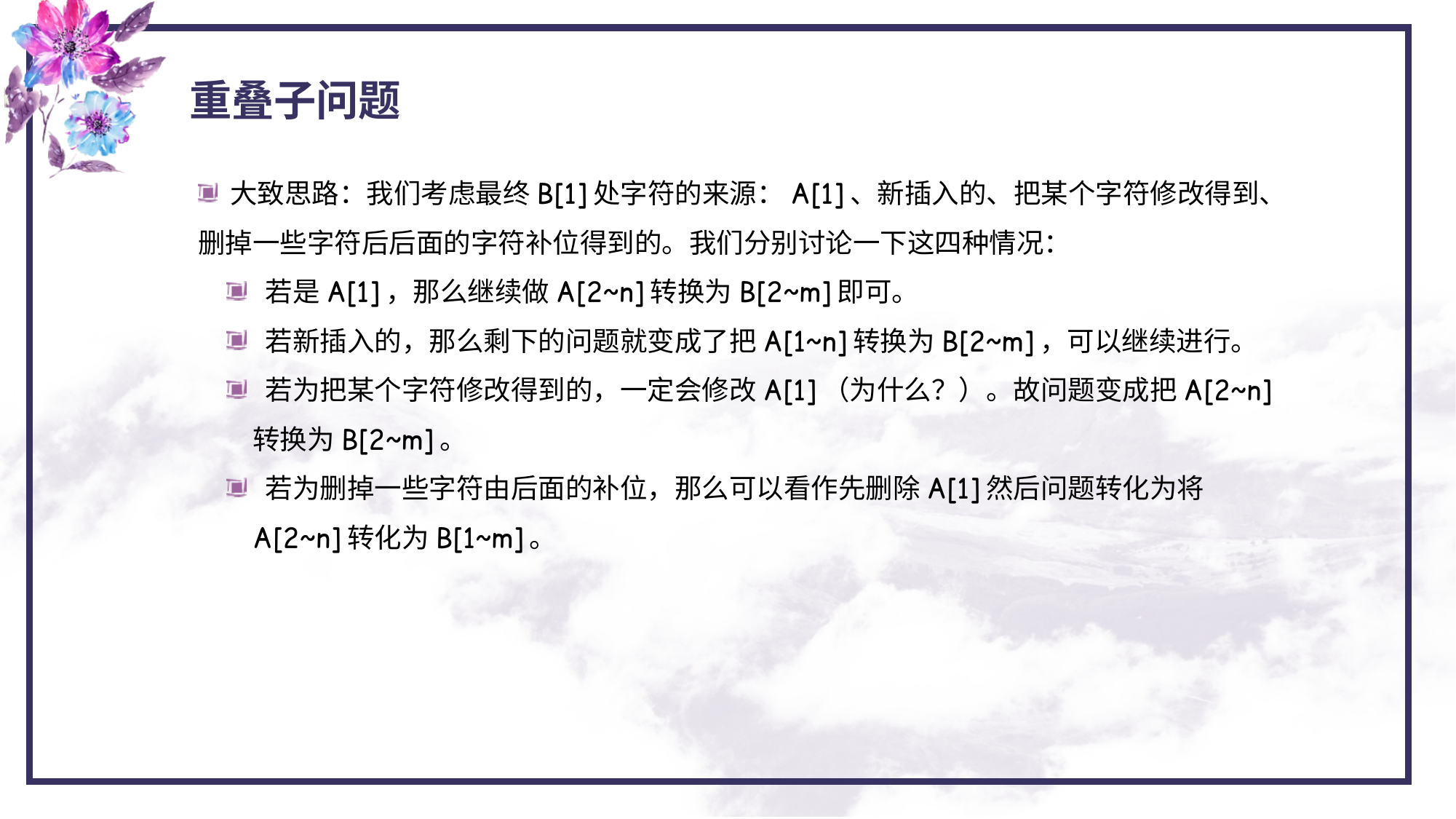

重叠子问题
 大致思路：我们考虑最终B[1]处字符的来源：A[1]、新插入的、把某个字符修改得到、删掉一些字符后后面的字符补位得到的。我们分别讨论一下这四种情况：
 若是A[1]，那么继续做A[2~n]转换为B[2~m]即可。
 若新插入的，那么剩下的问题就变成了把A[1~n]转换为B[2~m]，可以继续进行。
 若为把某个字符修改得到的，一定会修改A[1]（为什么？）。故问题变成把A[2~n]转换为B[2~m]。
 若为删掉一些字符由后面的补位，那么可以看作先删除A[1]然后问题转化为将A[2~n]转化为B[1~m]。